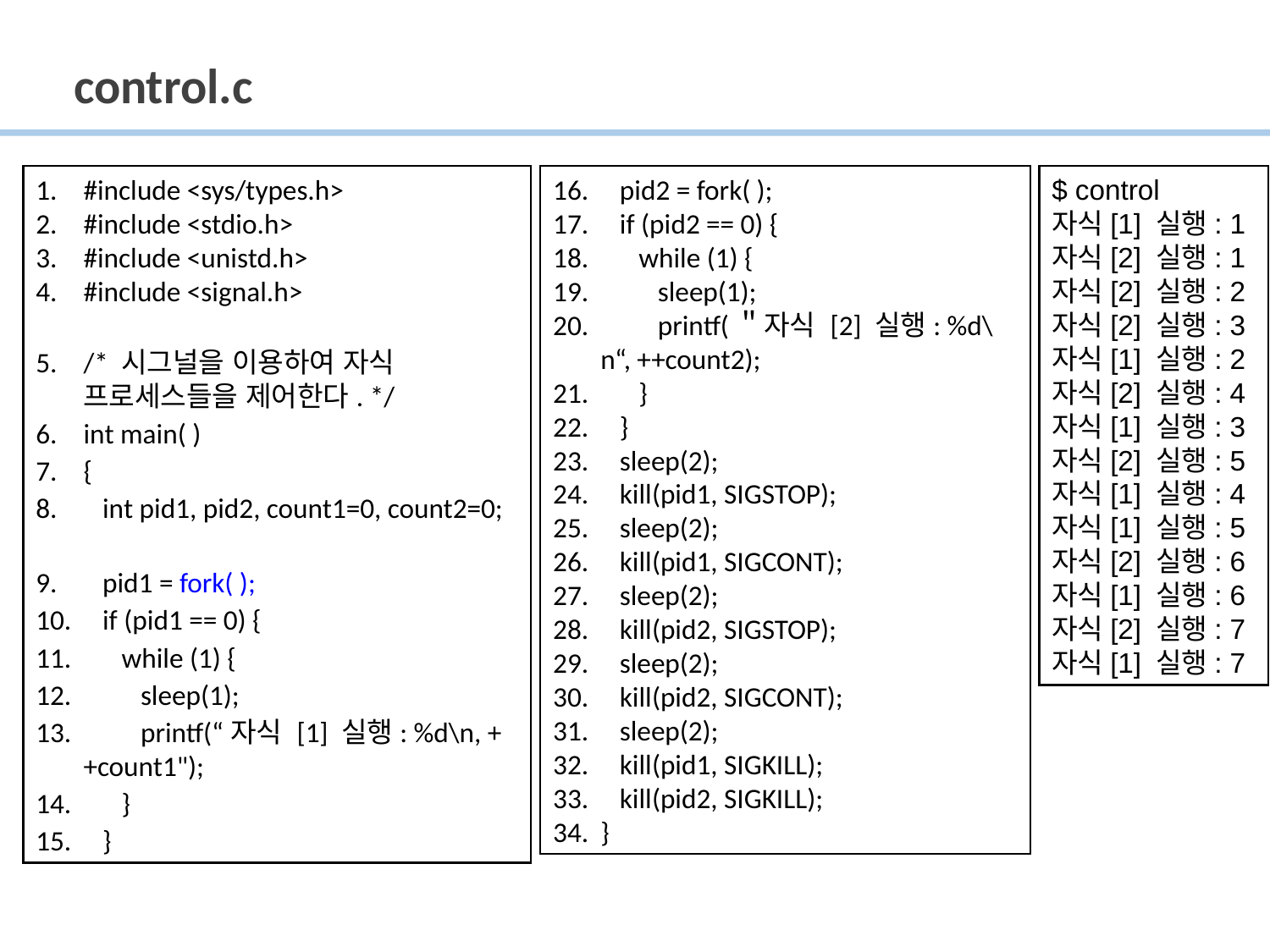

# control.c
#include <sys/types.h>
#include <stdio.h>
#include <unistd.h>
#include <signal.h>

/* 시그널을 이용하여 자식 프로세스들을 제어한다. */
int main( )
{
   int pid1, pid2, count1=0, count2=0;

   pid1 = fork( );
   if (pid1 == 0) {
      while (1) {
         sleep(1);
         printf(“자식 [1] 실행: %d\n, ++count1");
      }
   }
   pid2 = fork( );
   if (pid2 == 0) {
      while (1) {
         sleep(1);
         printf(＂자식 [2] 실행: %d\n“, ++count2);
      }
   }
   sleep(2);
   kill(pid1, SIGSTOP);
   sleep(2);
   kill(pid1, SIGCONT);
   sleep(2);
   kill(pid2, SIGSTOP);
   sleep(2);
   kill(pid2, SIGCONT);
   sleep(2);
   kill(pid1, SIGKILL);
   kill(pid2, SIGKILL);
}
$ control
자식[1] 실행: 1
자식[2] 실행: 1
자식[2] 실행: 2
자식[2] 실행: 3
자식[1] 실행: 2
자식[2] 실행: 4
자식[1] 실행: 3
자식[2] 실행: 5
자식[1] 실행: 4
자식[1] 실행: 5
자식[2] 실행: 6
자식[1] 실행: 6
자식[2] 실행: 7
자식[1] 실행: 7